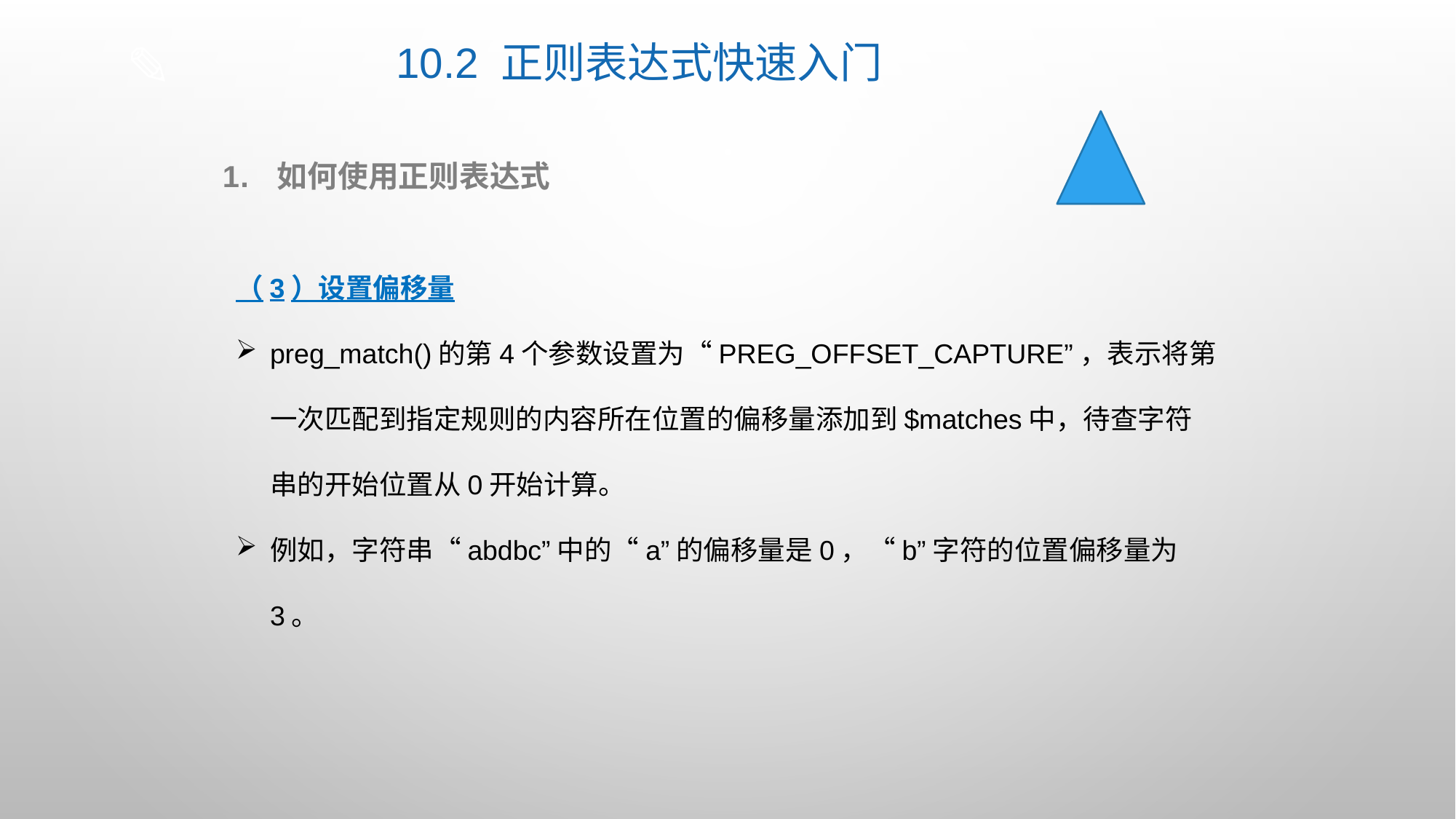

# 10.2 正则表达式快速入门

如何使用正则表达式
（3）设置偏移量
preg_match()的第4个参数设置为“PREG_OFFSET_CAPTURE”，表示将第一次匹配到指定规则的内容所在位置的偏移量添加到$matches中，待查字符串的开始位置从0开始计算。
例如，字符串“abdbc”中的“a”的偏移量是0，“b”字符的位置偏移量为3。